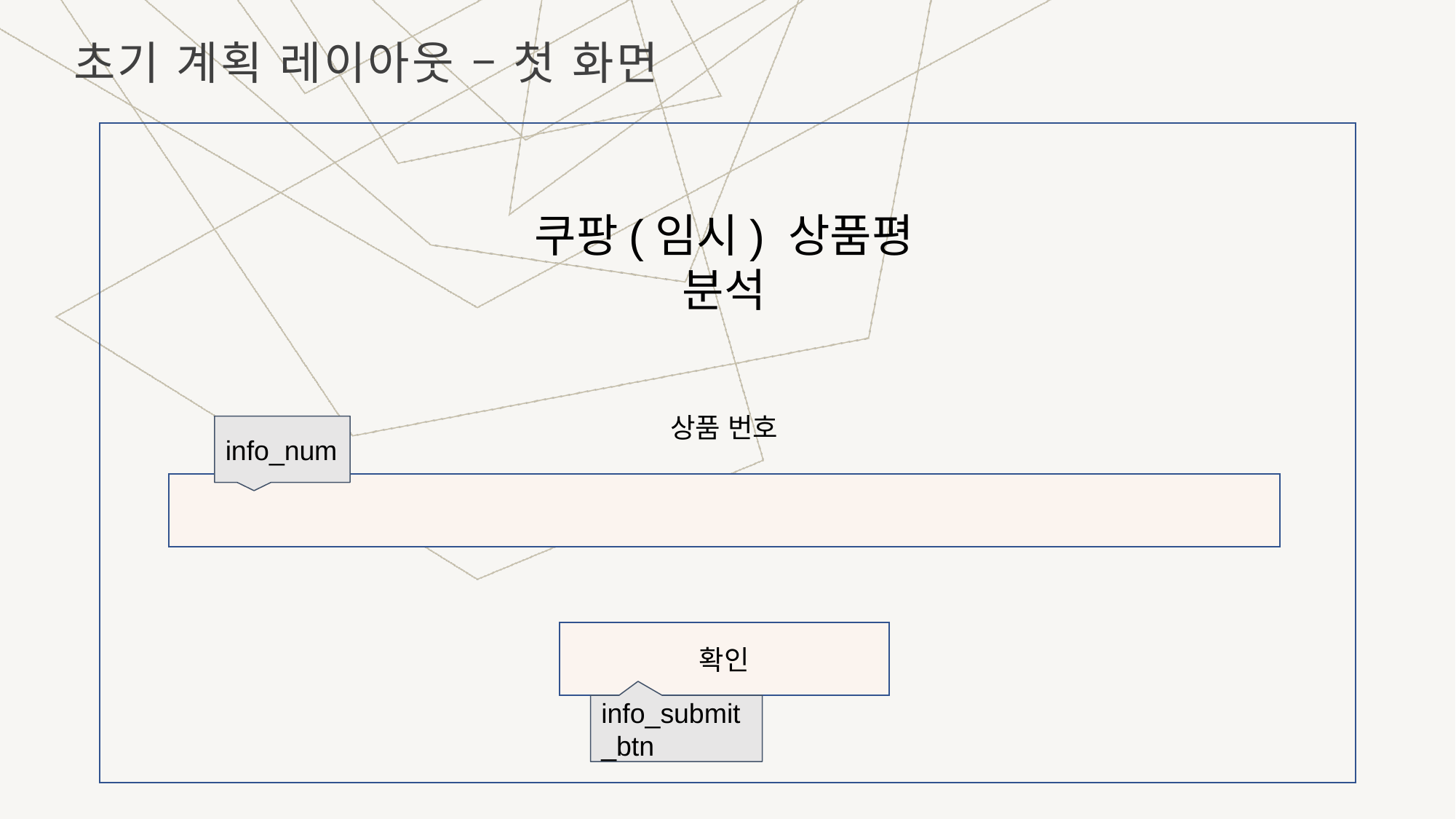

초기 계획 레이아웃 – 첫 화면

쿠팡(임시) 상품평 분석
상품 번호
info_num

확인
info_submit_btn